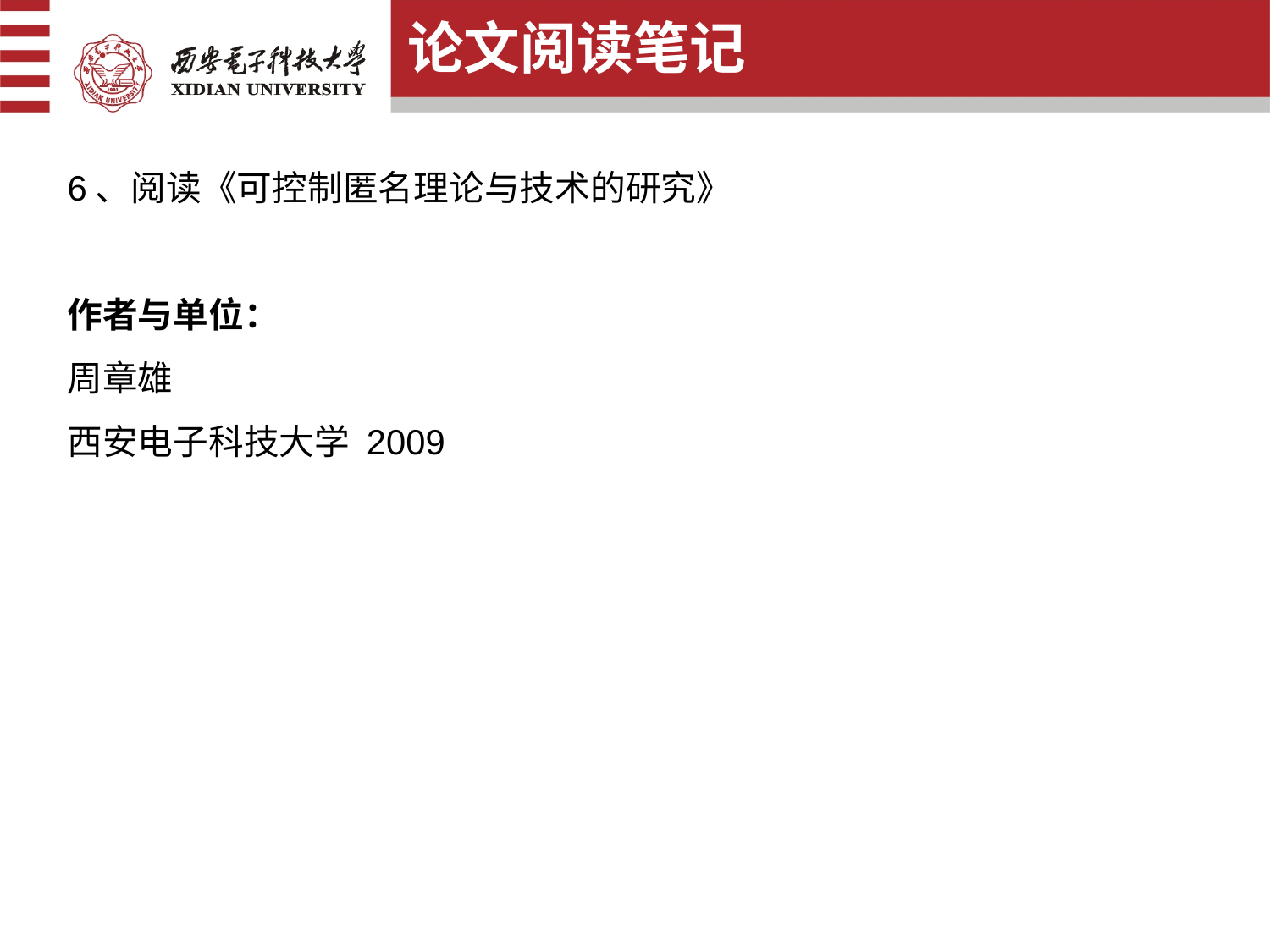

论文阅读笔记
6、阅读《可控制匿名理论与技术的研究》

作者与单位：
周章雄
西安电子科技大学 2009